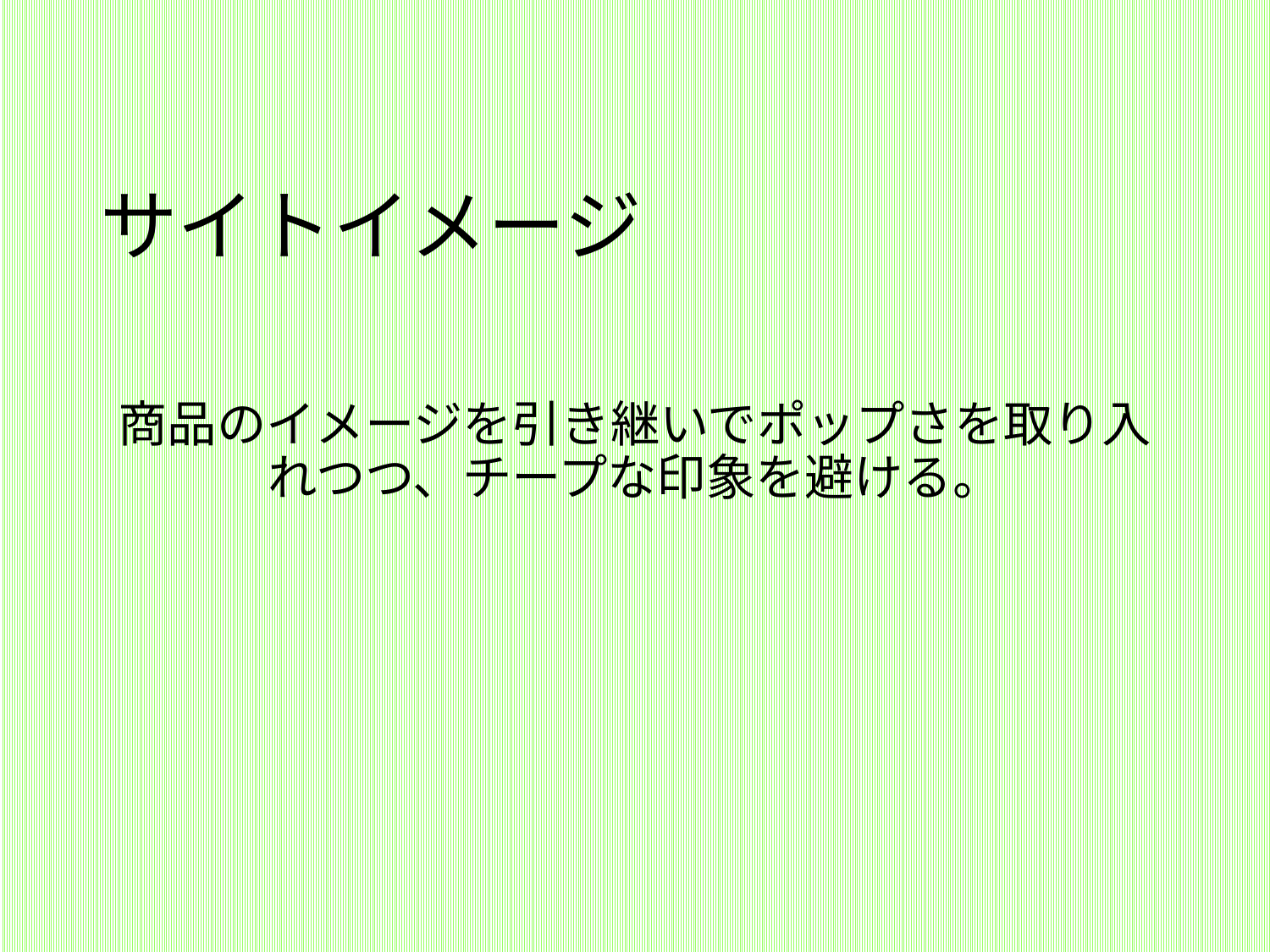

# サイトイメージ
商品のイメージを引き継いでポップさを取り入れつつ、チープな印象を避ける。